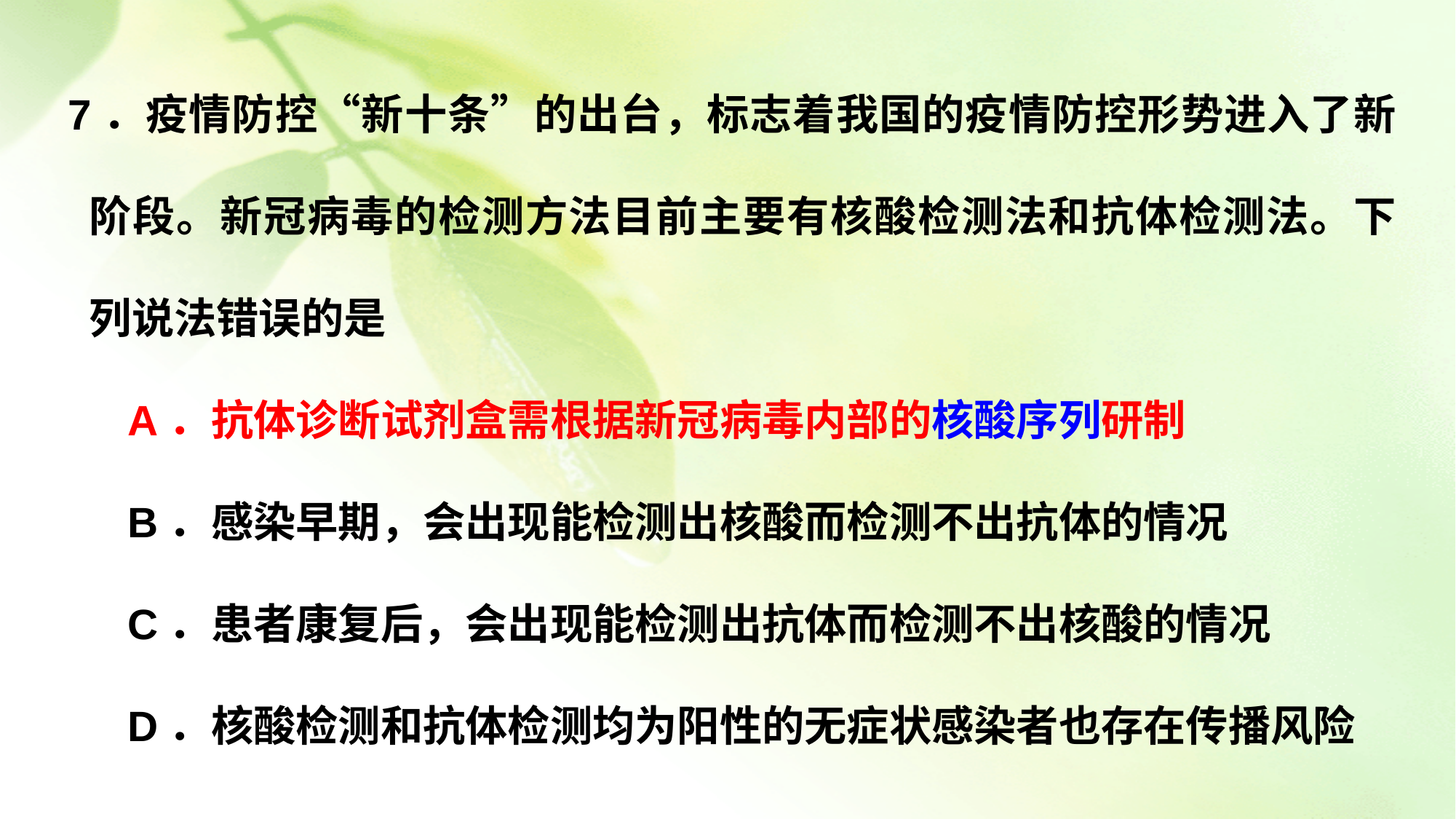

7．疫情防控“新十条”的出台，标志着我国的疫情防控形势进入了新阶段。新冠病毒的检测方法目前主要有核酸检测法和抗体检测法。下列说法错误的是
  A．抗体诊断试剂盒需根据新冠病毒内部的核酸序列研制
  B．感染早期，会出现能检测出核酸而检测不出抗体的情况
  C．患者康复后，会出现能检测出抗体而检测不出核酸的情况
  D．核酸检测和抗体检测均为阳性的无症状感染者也存在传播风险